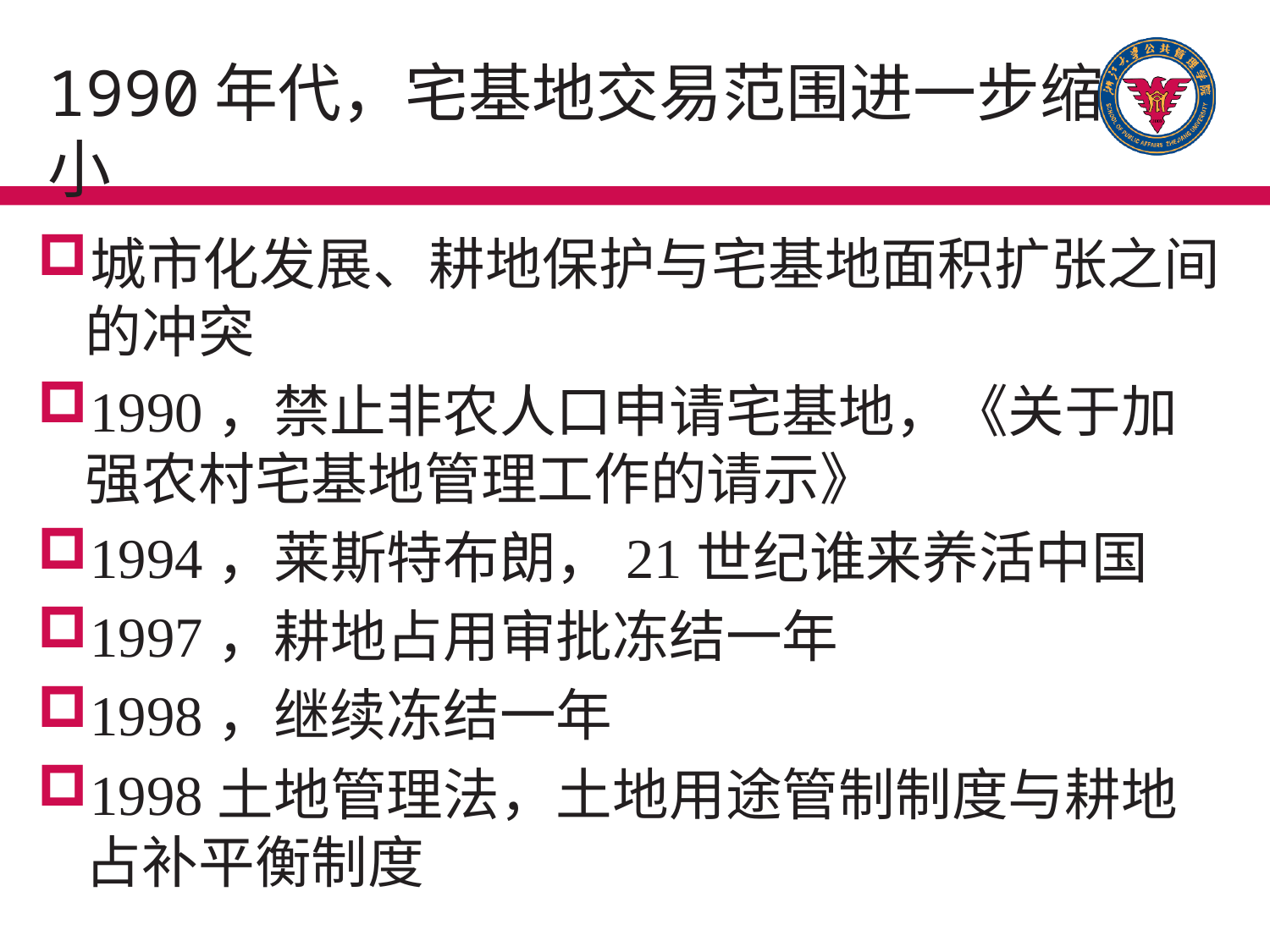

# 1990年代，宅基地交易范围进一步缩小
城市化发展、耕地保护与宅基地面积扩张之间的冲突
1990，禁止非农人口申请宅基地，《关于加强农村宅基地管理工作的请示》
1994，莱斯特布朗，21世纪谁来养活中国
1997，耕地占用审批冻结一年
1998，继续冻结一年
1998土地管理法，土地用途管制制度与耕地占补平衡制度